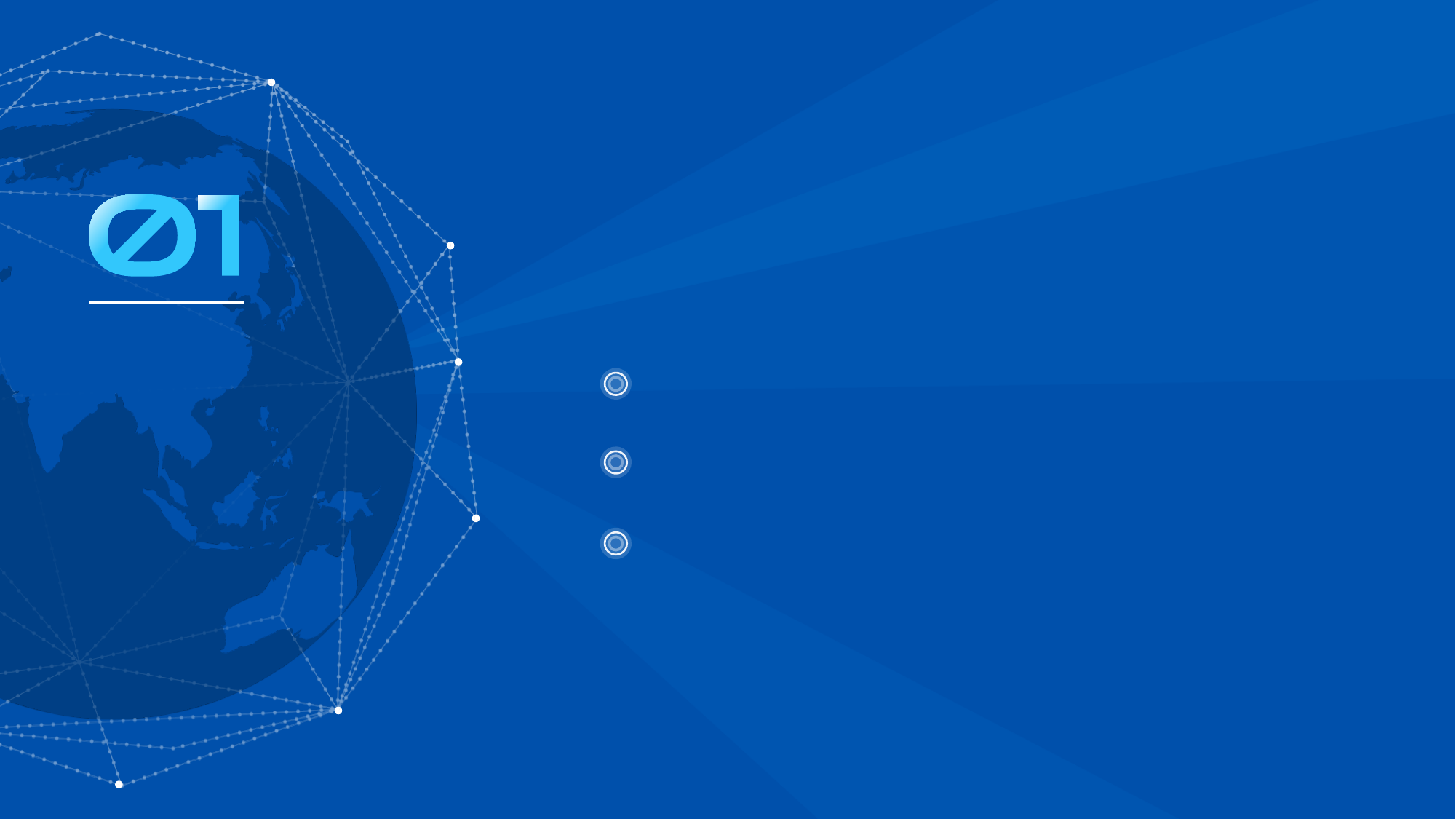

코랩
정의
기본 환경 설정
IDE 사용법